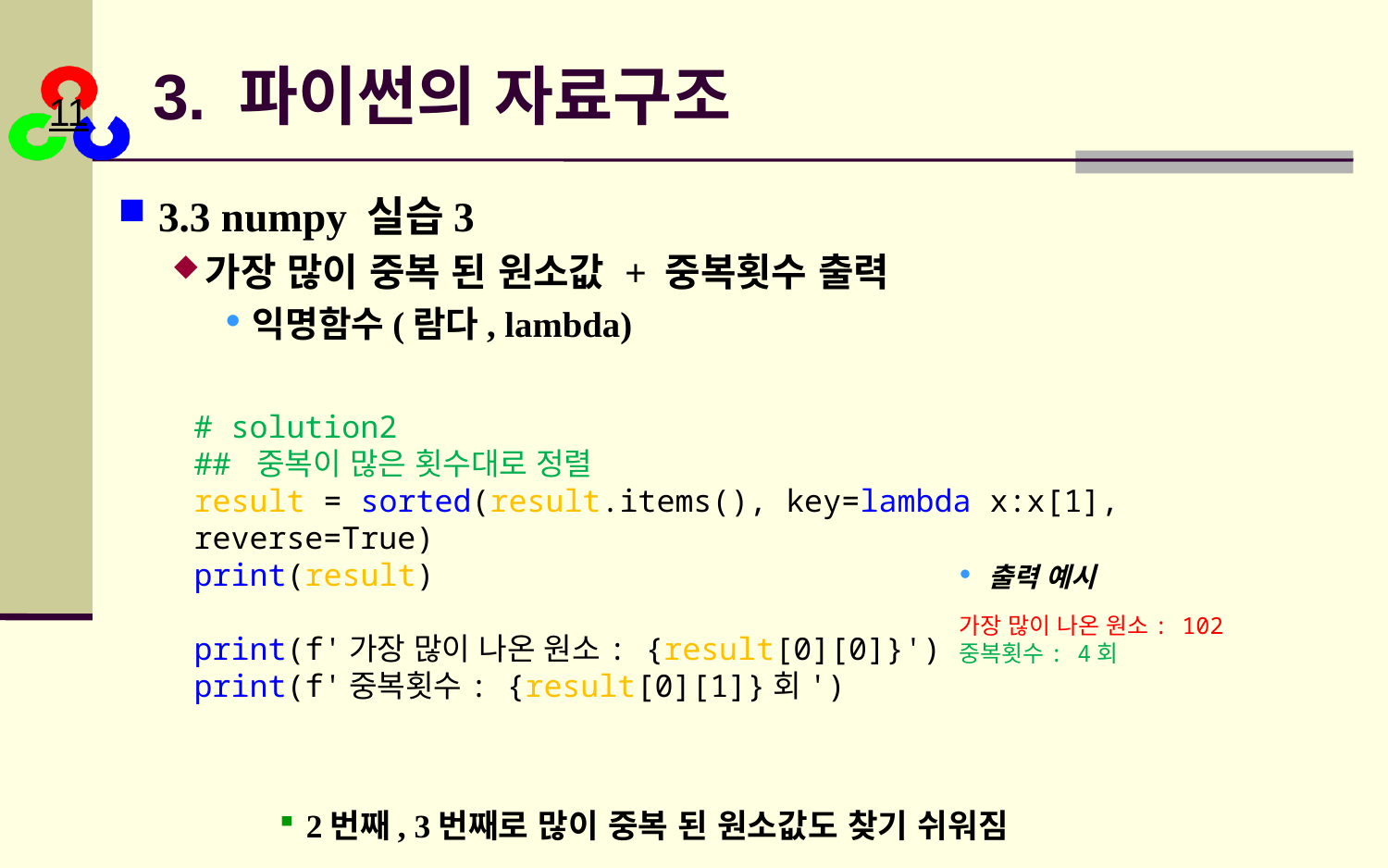

# 3. 파이썬의 자료구조
3.3 numpy 실습3
가장 많이 중복 된 원소값 + 중복횟수 출력
익명함수(람다, lambda)

2번째, 3번째로 많이 중복 된 원소값도 찾기 쉬워짐
# solution2
## 중복이 많은 횟수대로 정렬
result = sorted(result.items(), key=lambda x:x[1], reverse=True)
print(result)
print(f'가장 많이 나온 원소: {result[0][0]}')
print(f'중복횟수: {result[0][1]}회')
출력 예시
가장 많이 나온 원소: 102
중복횟수: 4회